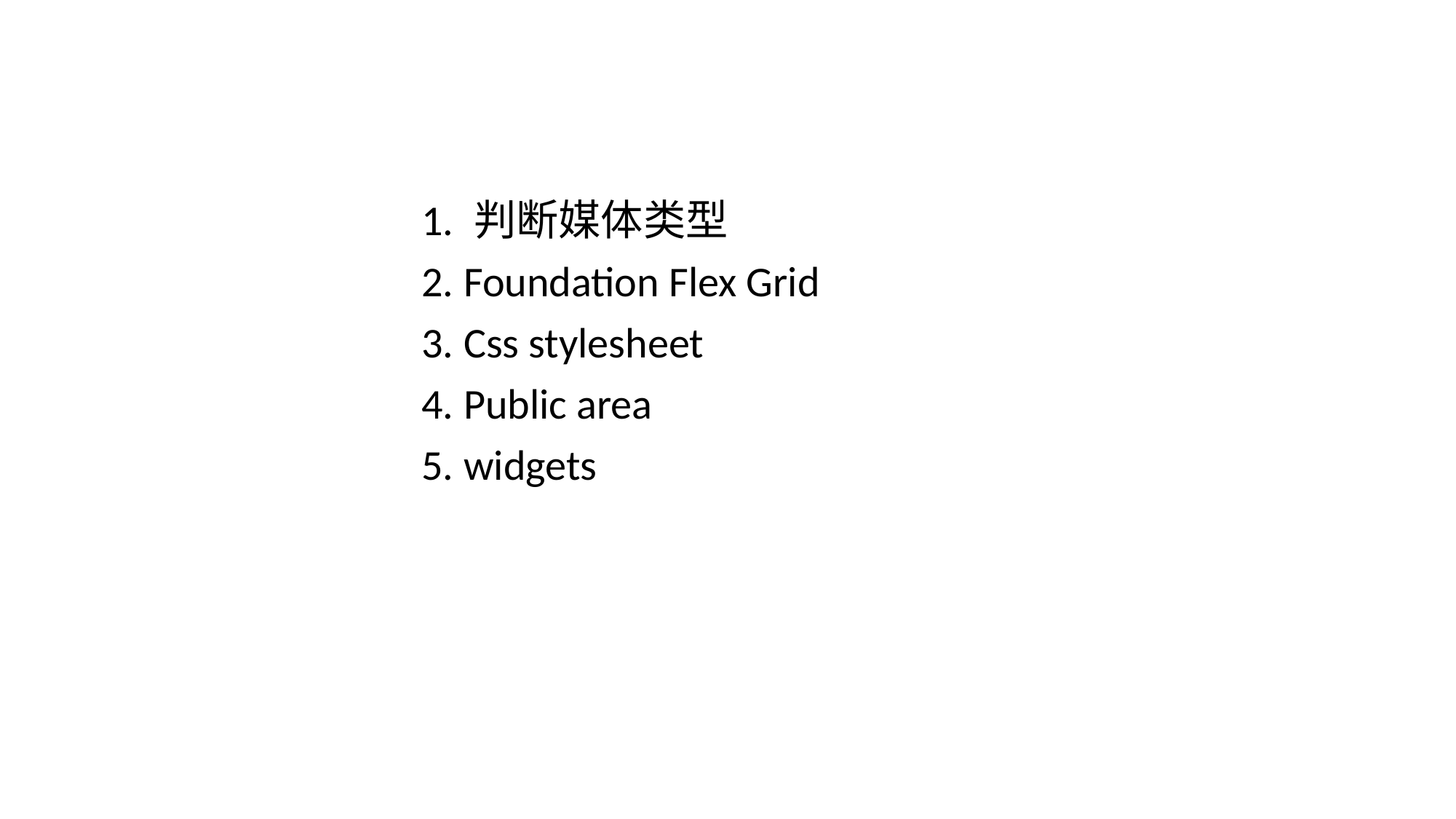

1. 判断媒体类型
2. Foundation Flex Grid
3. Css stylesheet
4. Public area
5. widgets